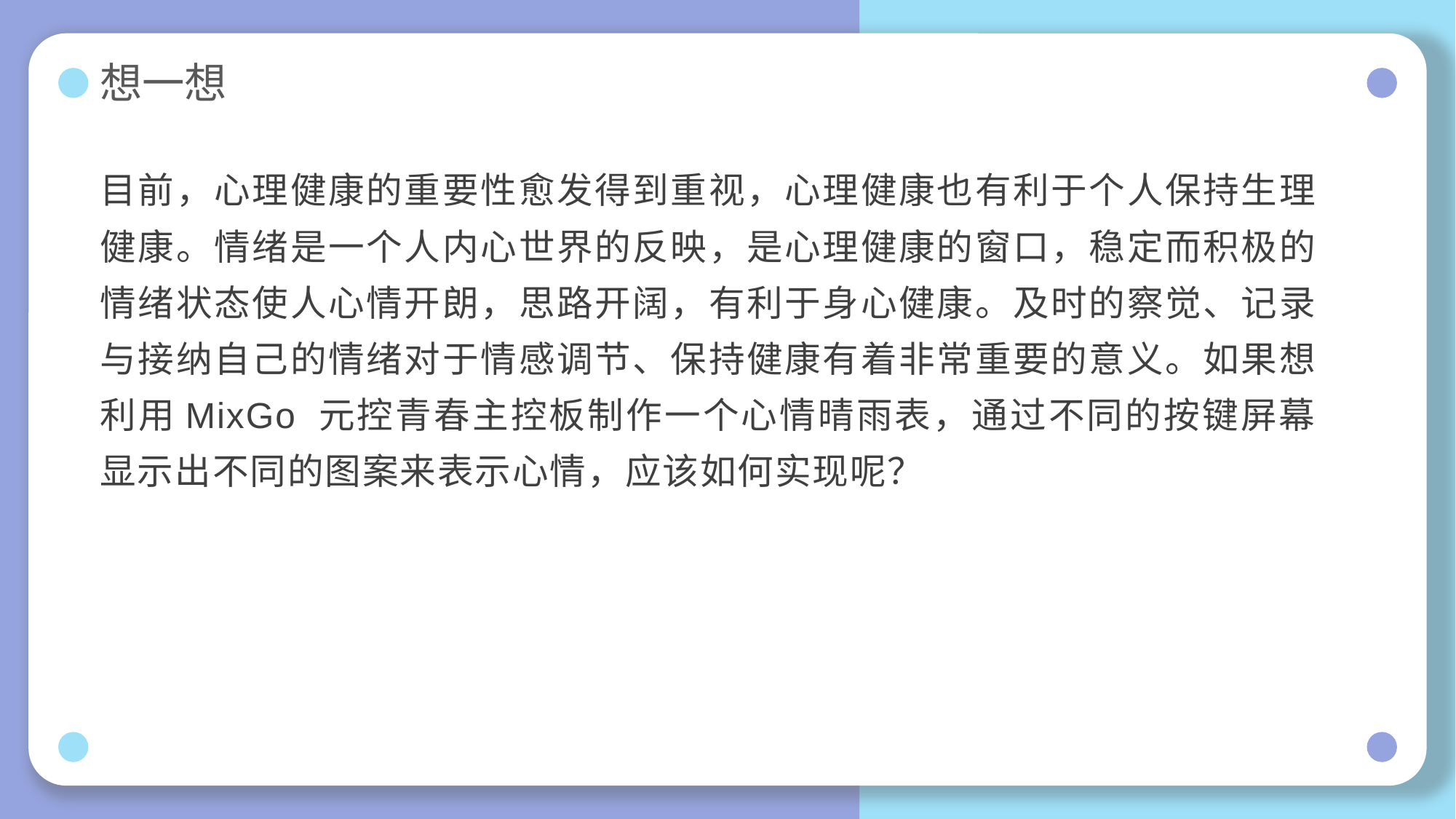

# 想一想
目前，心理健康的重要性愈发得到重视，心理健康也有利于个人保持生理健康。情绪是一个人内心世界的反映，是心理健康的窗口，稳定而积极的情绪状态使人心情开朗，思路开阔，有利于身心健康。及时的察觉、记录与接纳自己的情绪对于情感调节、保持健康有着非常重要的意义。如果想利用MixGo 元控青春主控板制作一个心情晴雨表，通过不同的按键屏幕显示出不同的图案来表示心情，应该如何实现呢？